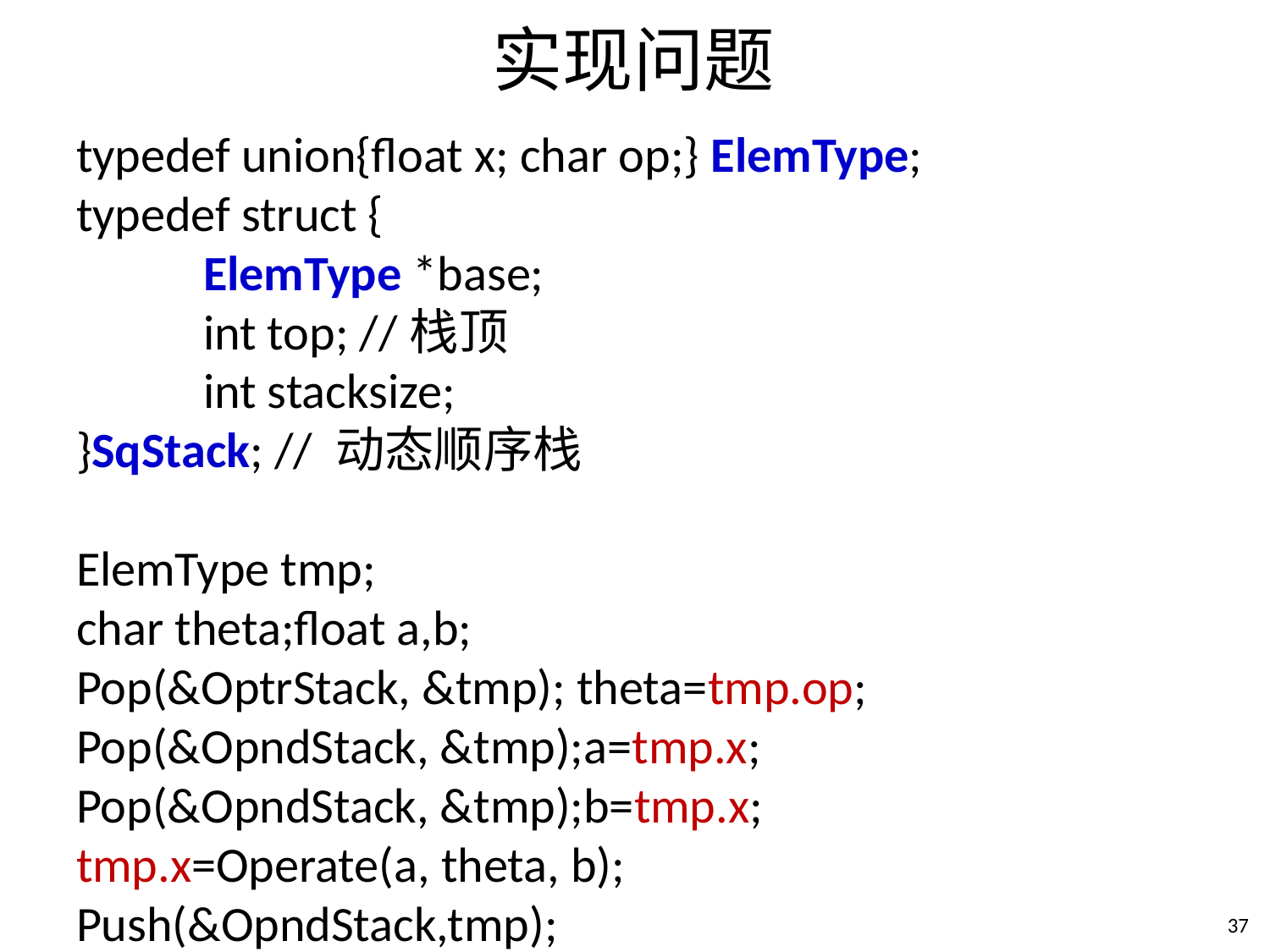

# 实现问题
typedef union{float x; char op;} ElemType;
typedef struct {
	ElemType *base;
 	int top; //栈顶
    	int stacksize;
}SqStack; // 动态顺序栈

ElemType tmp;
char theta;float a,b;
Pop(&OptrStack, &tmp); theta=tmp.op;
Pop(&OpndStack, &tmp);a=tmp.x;
Pop(&OpndStack, &tmp);b=tmp.x;
tmp.x=Operate(a, theta, b);
Push(&OpndStack,tmp);
37